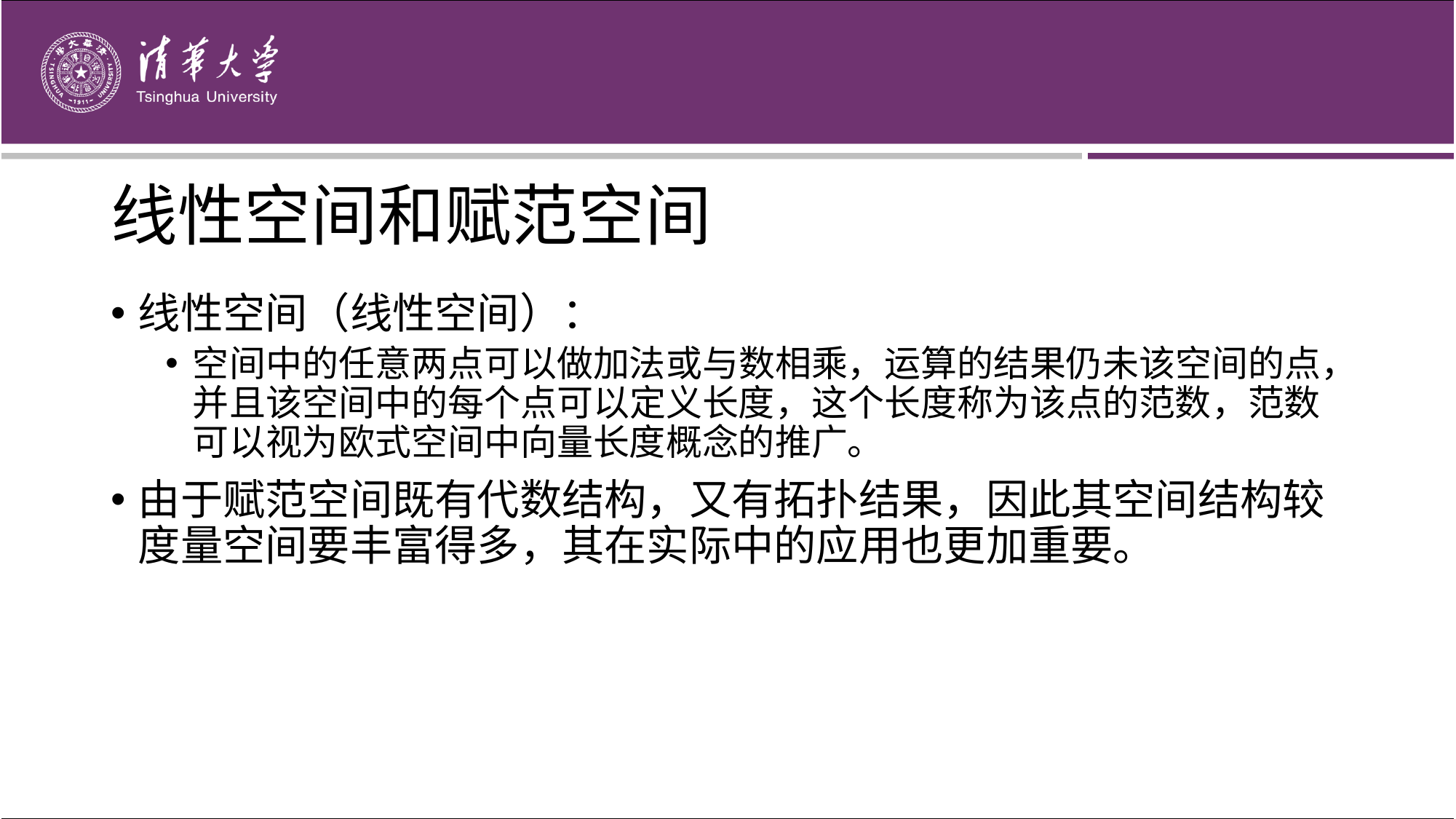

线性空间和赋范空间
线性空间（线性空间）：
空间中的任意两点可以做加法或与数相乘，运算的结果仍未该空间的点，并且该空间中的每个点可以定义长度，这个长度称为该点的范数，范数可以视为欧式空间中向量长度概念的推广。
由于赋范空间既有代数结构，又有拓扑结果，因此其空间结构较度量空间要丰富得多，其在实际中的应用也更加重要。